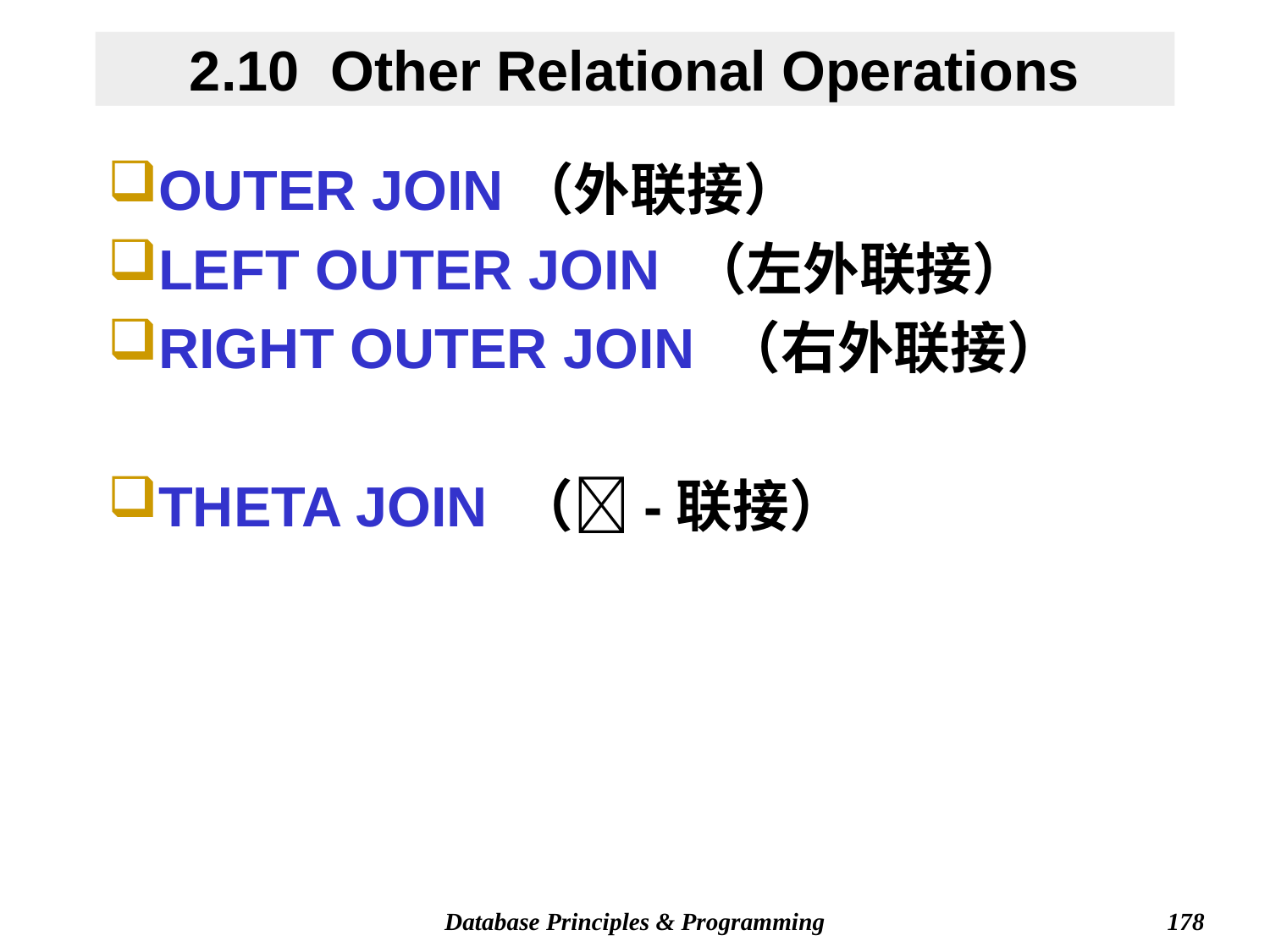

# 2.10  Other Relational Operations
OUTER JOIN（外联接）
LEFT OUTER JOIN （左外联接）
RIGHT OUTER JOIN （右外联接）

THETA JOIN （θ-联接）

Database Principles & Programming
178